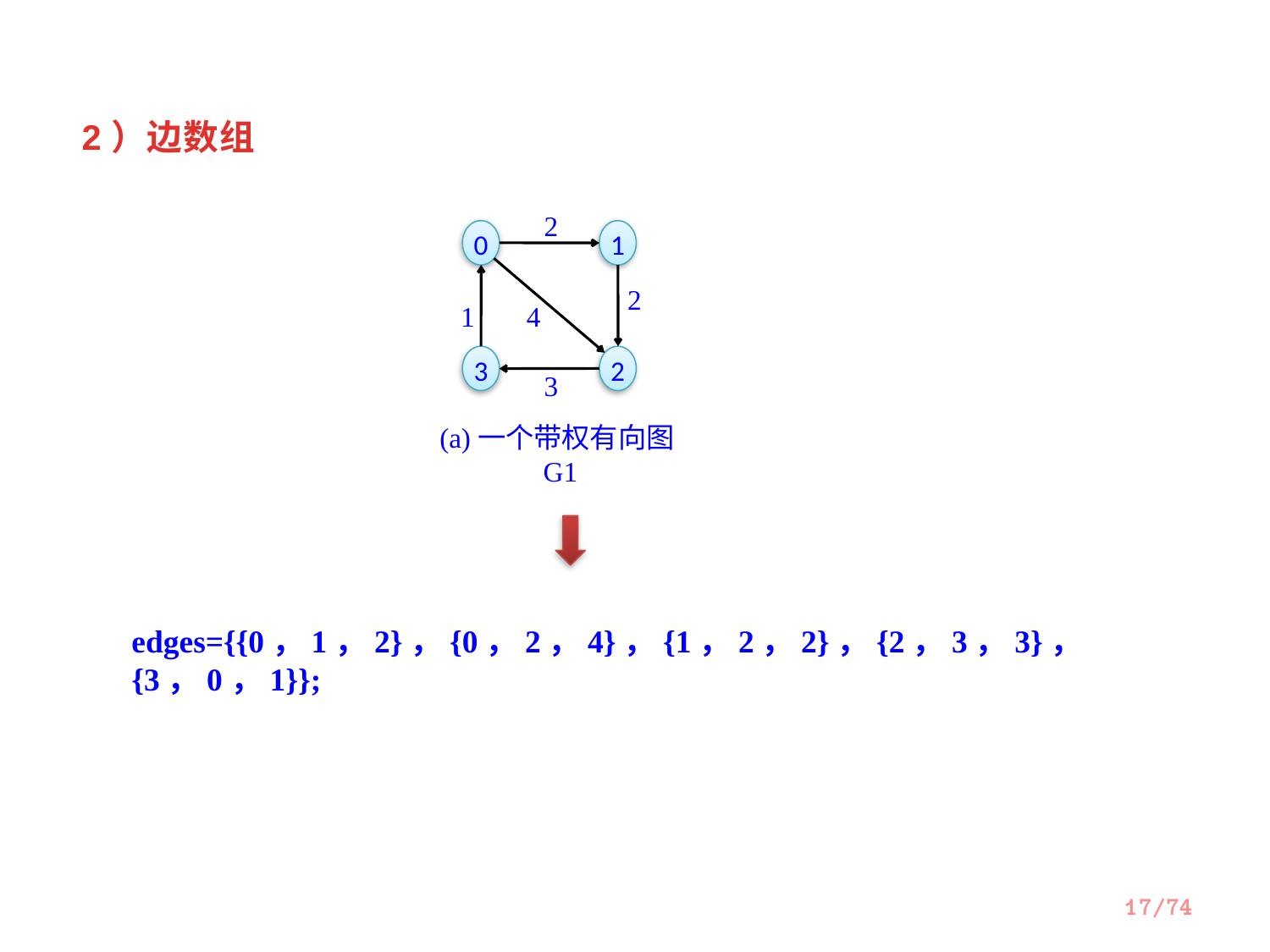

2）边数组
2
0
1

2
1
4
3
2

3
(a)一个带权有向图G1

edges={{0，1，2}，{0，2，4}，{1，2，2}，{2，3，3}，{3，0，1}};
17/74